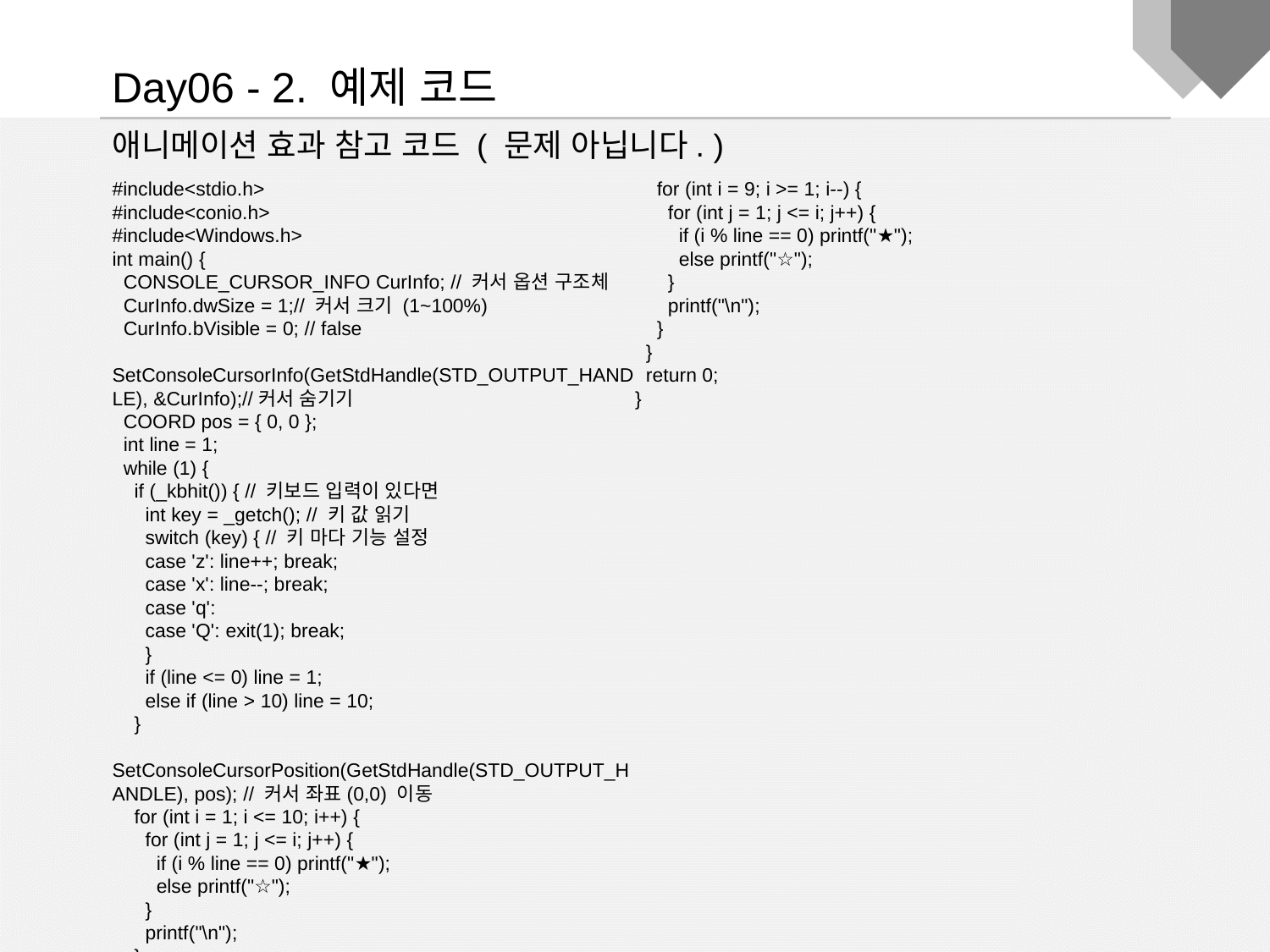

Day06 - 2. 예제 코드
애니메이션 효과 참고 코드 ( 문제 아닙니다. )
#include<stdio.h>
#include<conio.h>
#include<Windows.h>
int main() {
  CONSOLE_CURSOR_INFO CurInfo; // 커서 옵션 구조체
  CurInfo.dwSize = 1;// 커서 크기 (1~100%)
  CurInfo.bVisible = 0; // false
  SetConsoleCursorInfo(GetStdHandle(STD_OUTPUT_HANDLE), &CurInfo);//커서 숨기기
  COORD pos = { 0, 0 };
  int line = 1;
  while (1) {
    if (_kbhit()) { // 키보드 입력이 있다면
      int key = _getch(); // 키 값 읽기
      switch (key) { // 키 마다 기능 설정
      case 'z': line++; break;
      case 'x': line--; break;
      case 'q':
      case 'Q': exit(1); break;
      }
      if (line <= 0) line = 1;
      else if (line > 10) line = 10;
    }
    SetConsoleCursorPosition(GetStdHandle(STD_OUTPUT_HANDLE), pos); // 커서 좌표(0,0) 이동
    for (int i = 1; i <= 10; i++) {
      for (int j = 1; j <= i; j++) {
        if (i % line == 0) printf("★");
        else printf("☆");
      }
      printf("\n");
    }
    for (int i = 9; i >= 1; i--) {
      for (int j = 1; j <= i; j++) {
        if (i % line == 0) printf("★");
        else printf("☆");
      }
      printf("\n");
    }
  }
  return 0;
}